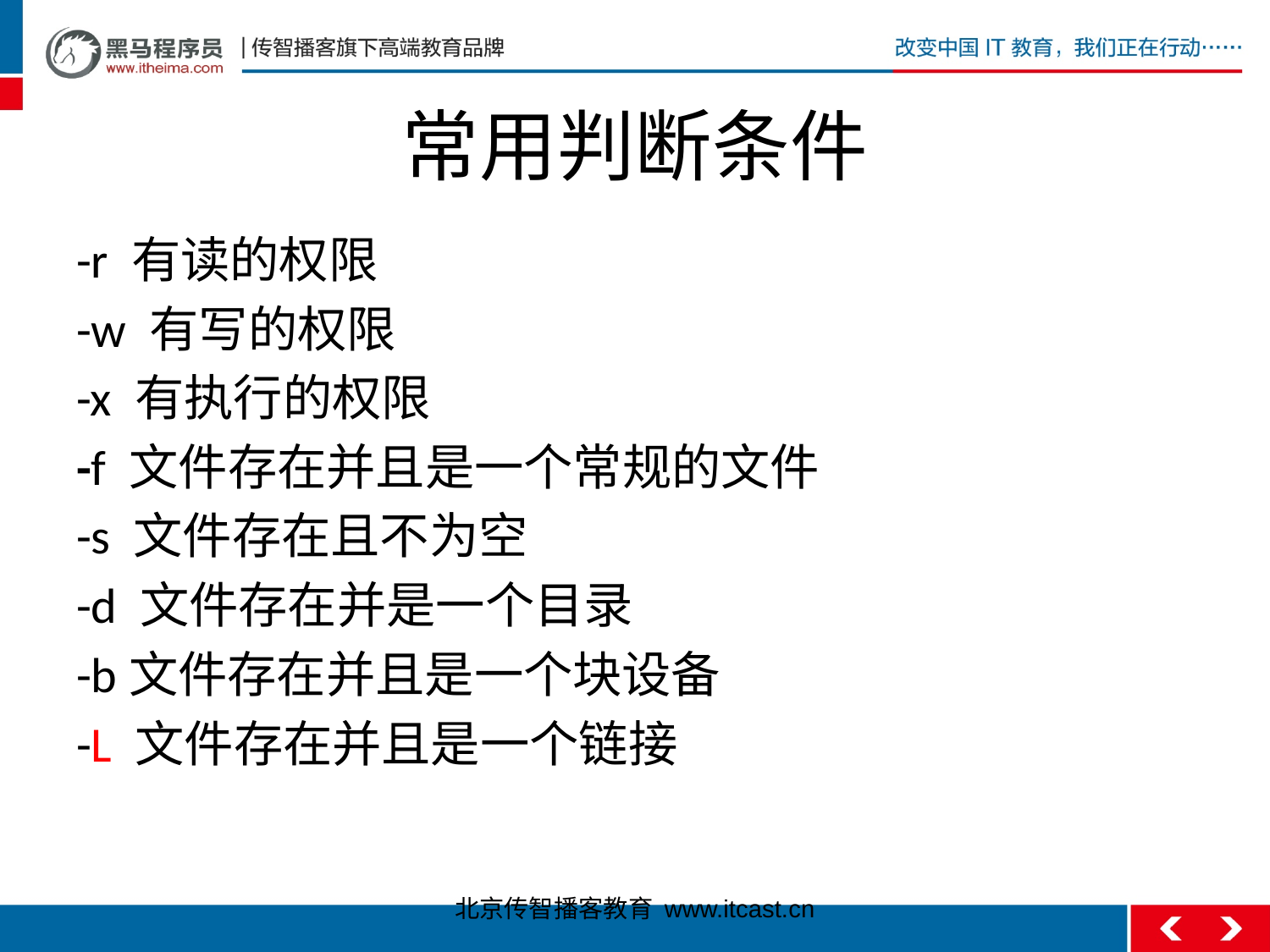

# 常用判断条件
-r 有读的权限
-w 有写的权限
-x 有执行的权限
-f 文件存在并且是一个常规的文件
-s 文件存在且不为空
-d 文件存在并是一个目录
-b文件存在并且是一个块设备
-L 文件存在并且是一个链接

北京传智播客教育 www.itcast.cn